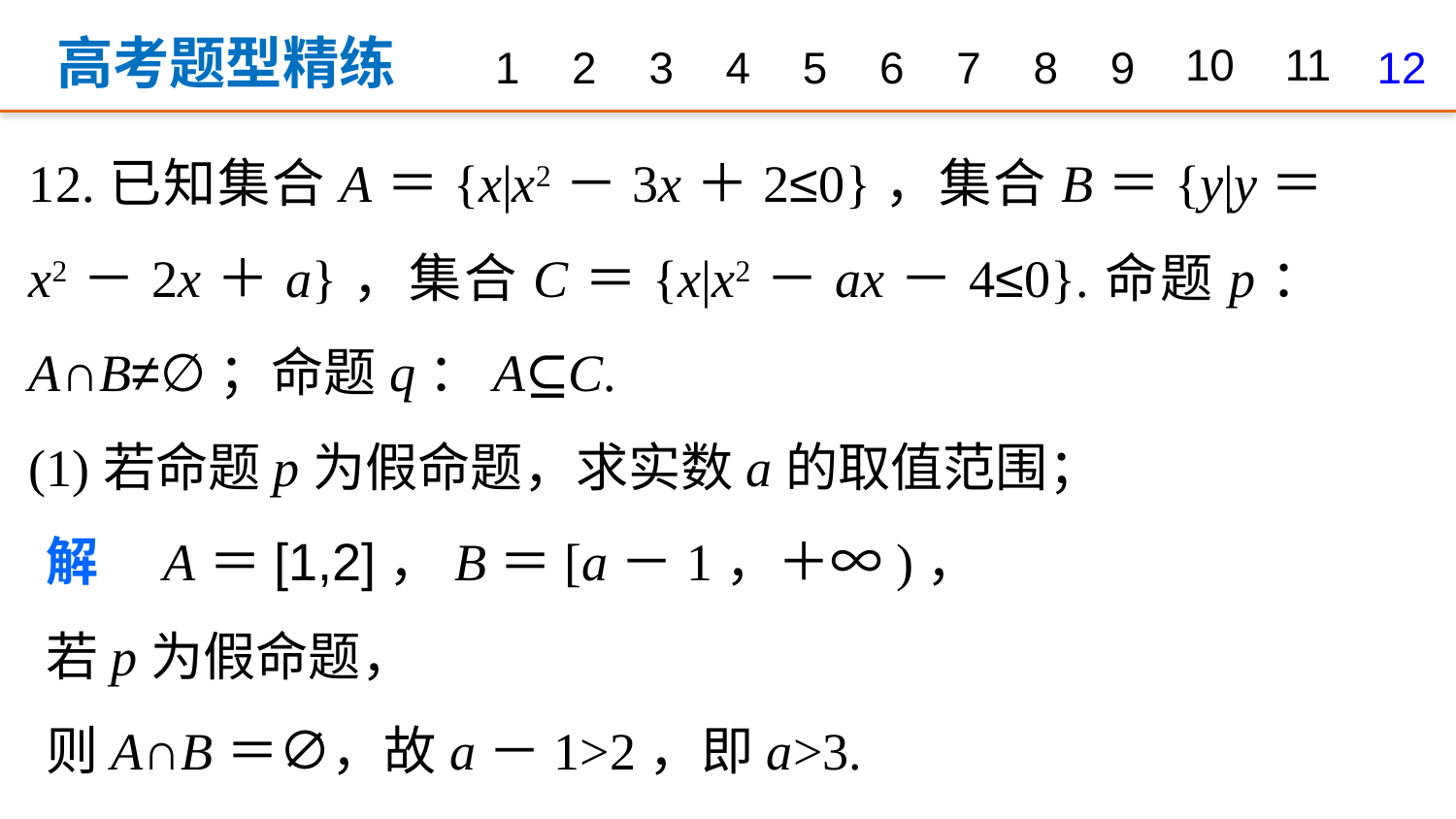

高考题型精练
1
2
3
4
5
6
7
8
9
10
11
12
12.已知集合A＝{x|x2－3x＋2≤0}，集合B＝{y|y＝x2－2x＋a}，集合C＝{x|x2－ax－4≤0}.命题p：A∩B≠∅；命题q：A⊆C.
(1)若命题p为假命题，求实数a的取值范围；

解　A＝[1,2]，B＝[a－1，＋∞)，
若p为假命题，
则A∩B＝∅，故a－1>2，即a>3.